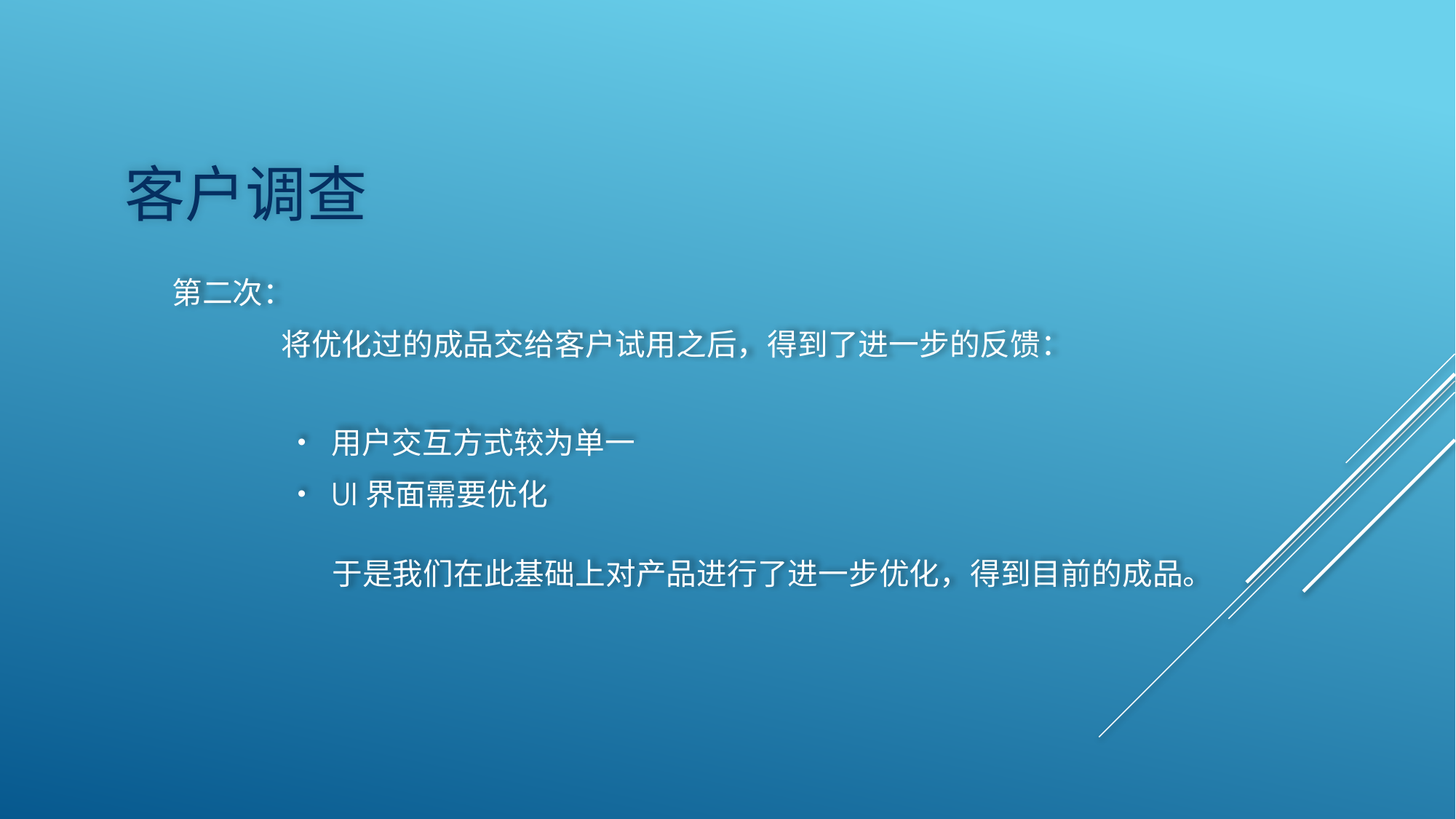

# 客户调查
第二次：
	将优化过的成品交给客户试用之后，得到了进一步的反馈：
用户交互方式较为单一
UI界面需要优化
于是我们在此基础上对产品进行了进一步优化，得到目前的成品。